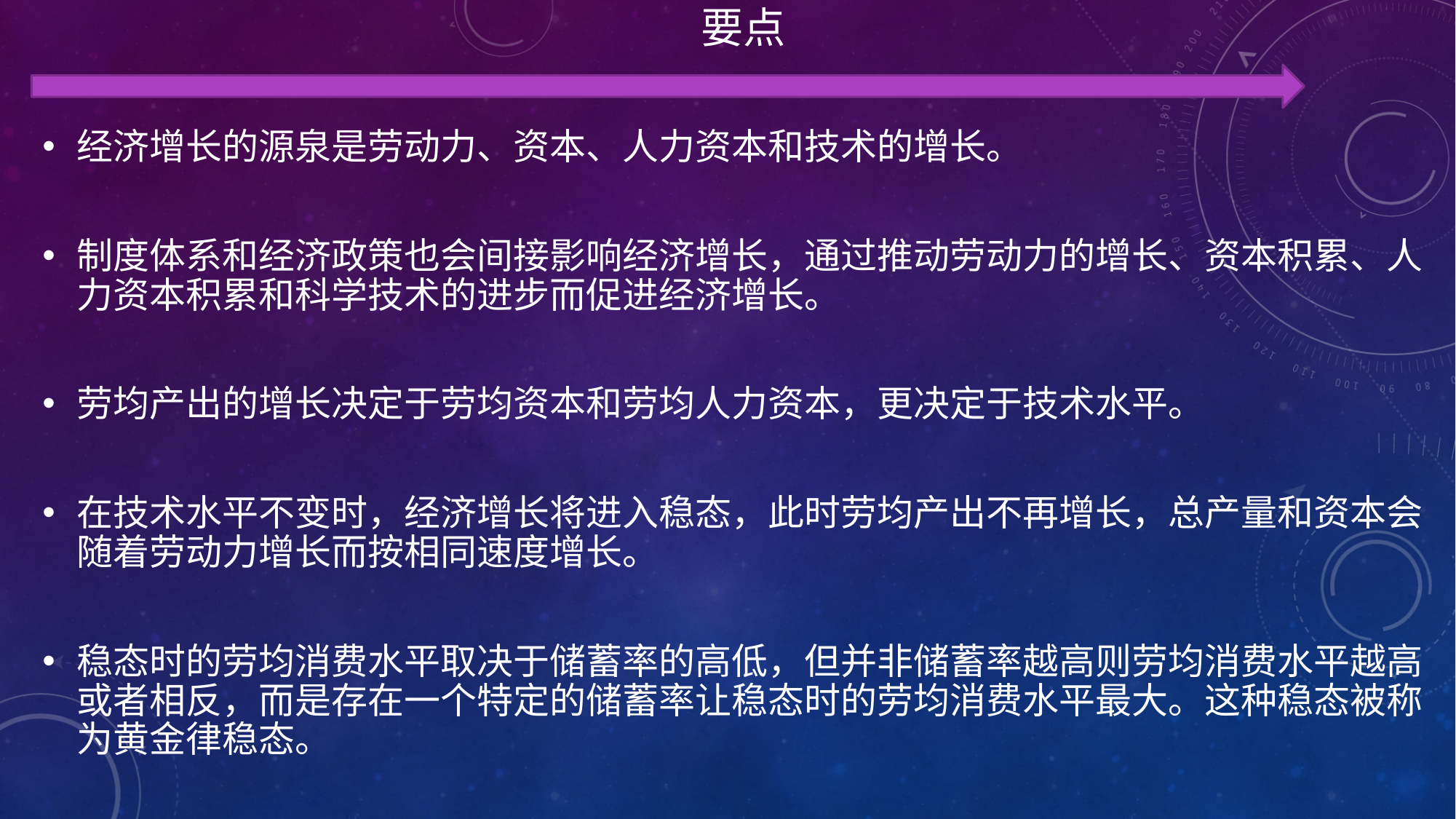

要点

经济增长的源泉是劳动力、资本、人力资本和技术的增长。

制度体系和经济政策也会间接影响经济增长，通过推动劳动力的增长、资本积累、人力资本积累和科学技术的进步而促进经济增长。

劳均产出的增长决定于劳均资本和劳均人力资本，更决定于技术水平。

在技术水平不变时，经济增长将进入稳态，此时劳均产出不再增长，总产量和资本会随着劳动力增长而按相同速度增长。

稳态时的劳均消费水平取决于储蓄率的高低，但并非储蓄率越高则劳均消费水平越高或者相反，而是存在一个特定的储蓄率让稳态时的劳均消费水平最大。这种稳态被称为黄金律稳态。